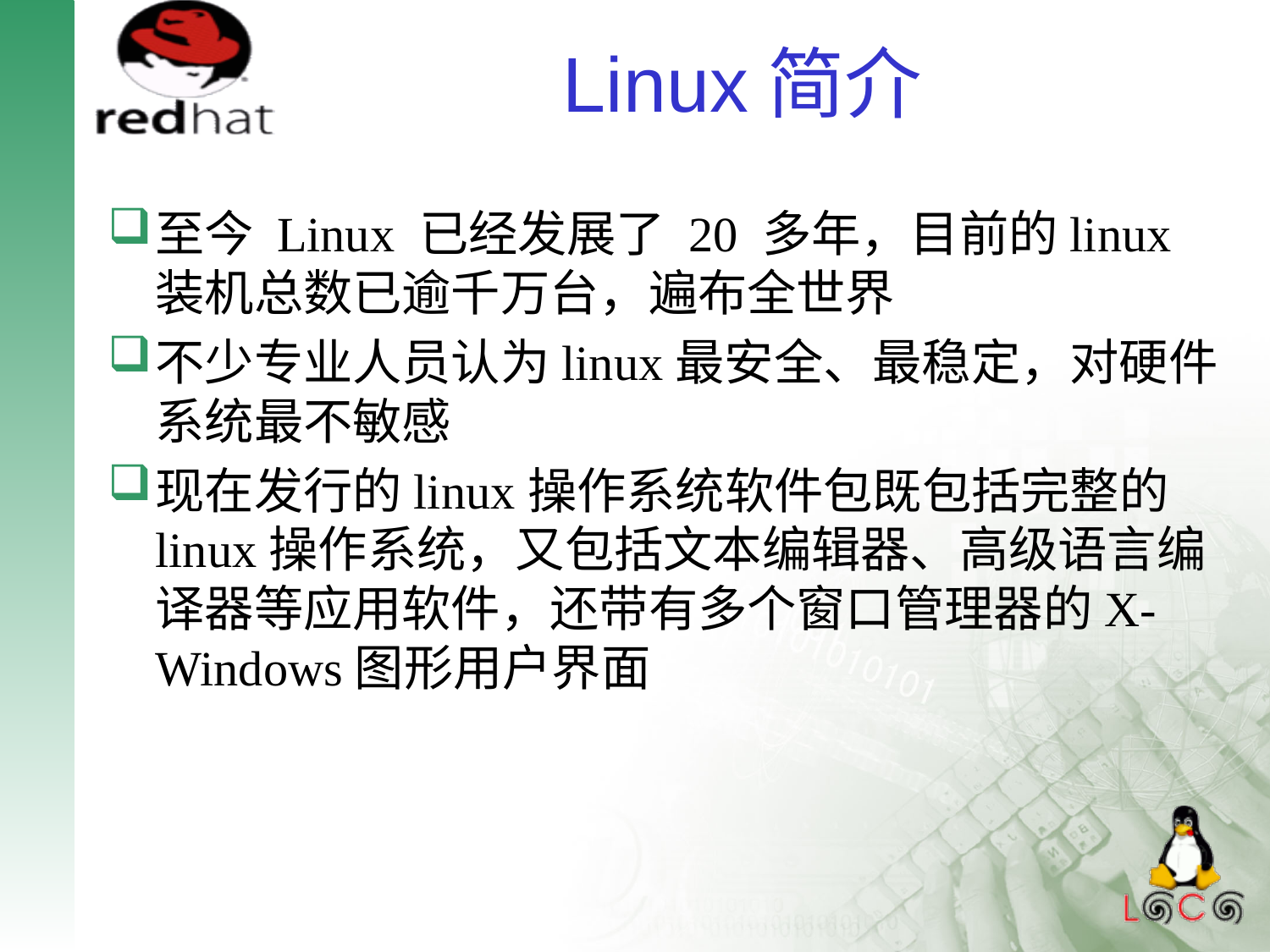

# Linux简介
至今 Linux 已经发展了 20 多年，目前的linux装机总数已逾千万台，遍布全世界
不少专业人员认为linux最安全、最稳定，对硬件系统最不敏感
现在发行的linux操作系统软件包既包括完整的linux操作系统，又包括文本编辑器、高级语言编译器等应用软件，还带有多个窗口管理器的X-Windows图形用户界面